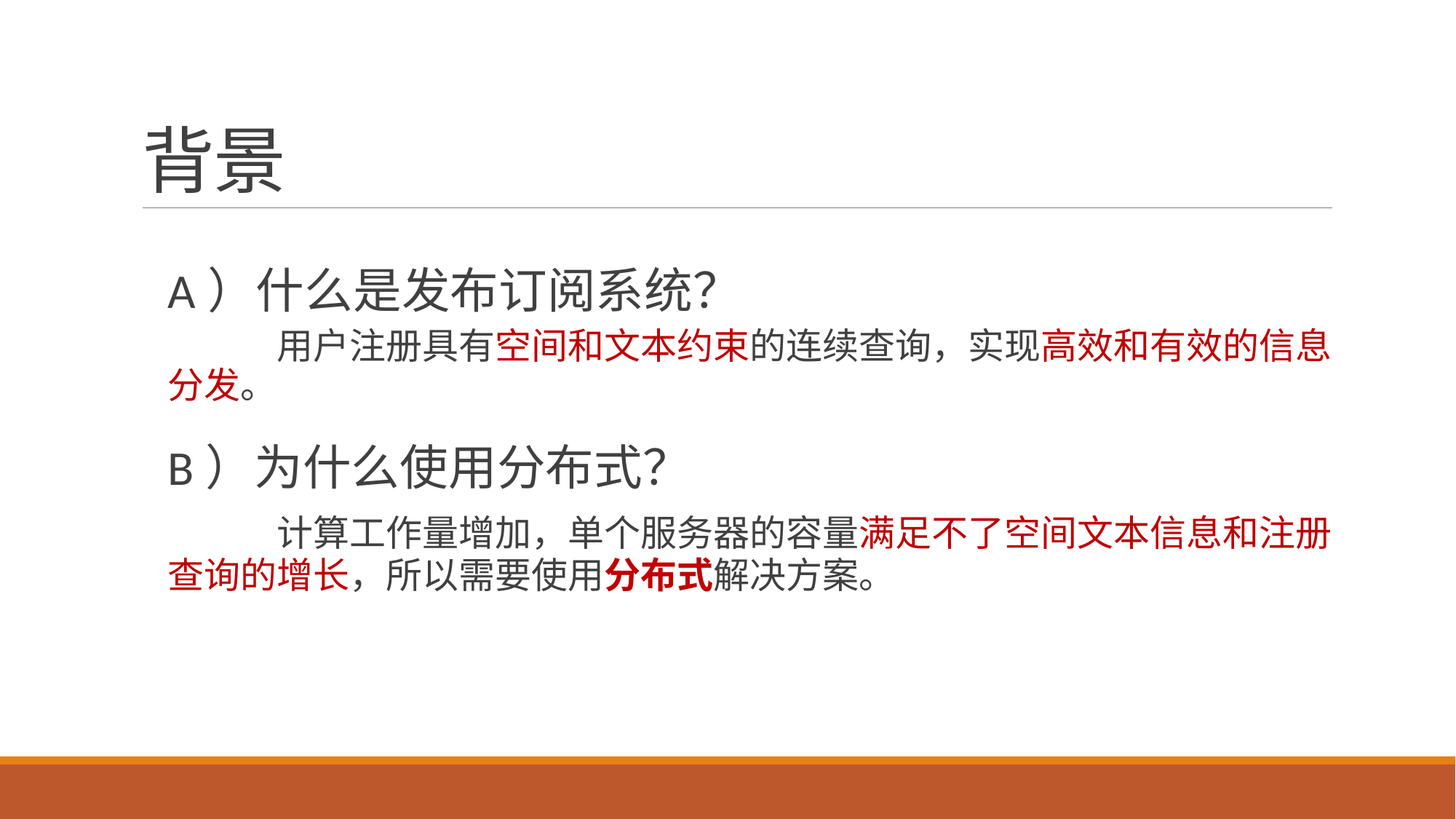

# 背景

A）什么是发布订阅系统？
	用户注册具有空间和文本约束的连续查询，实现高效和有效的信息分发。

B）为什么使用分布式？
	计算工作量增加，单个服务器的容量满足不了空间文本信息和注册查询的增长，所以需要使用分布式解决方案。